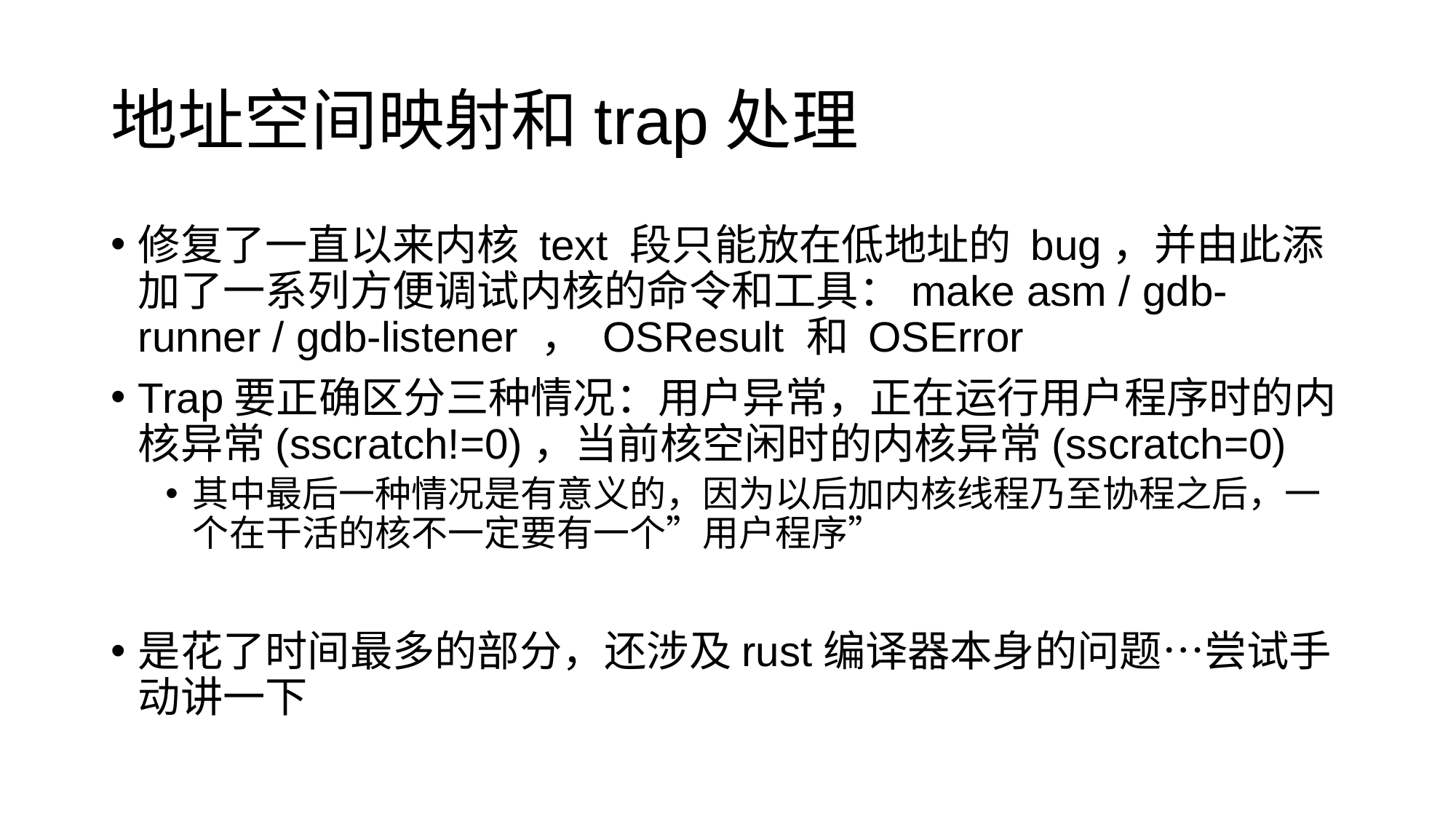

# 地址空间映射和trap处理
修复了一直以来内核 text 段只能放在低地址的 bug，并由此添加了一系列方便调试内核的命令和工具：make asm / gdb-runner / gdb-listener ， OSResult 和 OSError
Trap要正确区分三种情况：用户异常，正在运行用户程序时的内核异常(sscratch!=0)，当前核空闲时的内核异常(sscratch=0)
其中最后一种情况是有意义的，因为以后加内核线程乃至协程之后，一个在干活的核不一定要有一个”用户程序”

是花了时间最多的部分，还涉及rust编译器本身的问题…尝试手动讲一下